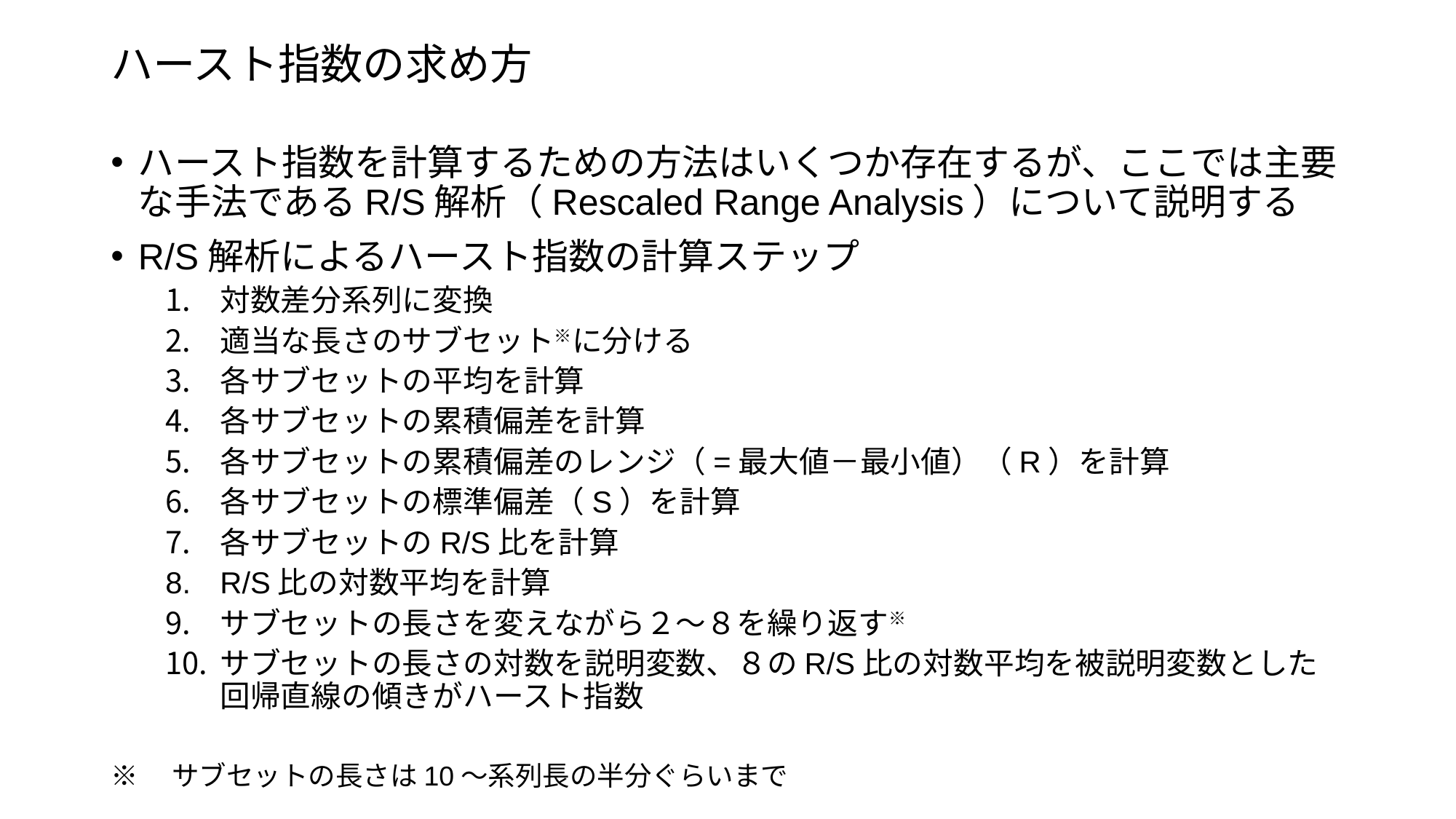

# ハースト指数の求め方
ハースト指数を計算するための方法はいくつか存在するが、ここでは主要な手法であるR/S解析（Rescaled Range Analysis）について説明する
R/S解析によるハースト指数の計算ステップ
対数差分系列に変換
適当な長さのサブセット※に分ける
各サブセットの平均を計算
各サブセットの累積偏差を計算
各サブセットの累積偏差のレンジ（=最大値－最小値）（R）を計算
各サブセットの標準偏差（S）を計算
各サブセットのR/S比を計算
R/S比の対数平均を計算
サブセットの長さを変えながら２～８を繰り返す※
サブセットの長さの対数を説明変数、８のR/S比の対数平均を被説明変数とした回帰直線の傾きがハースト指数

※　サブセットの長さは10～系列長の半分ぐらいまで